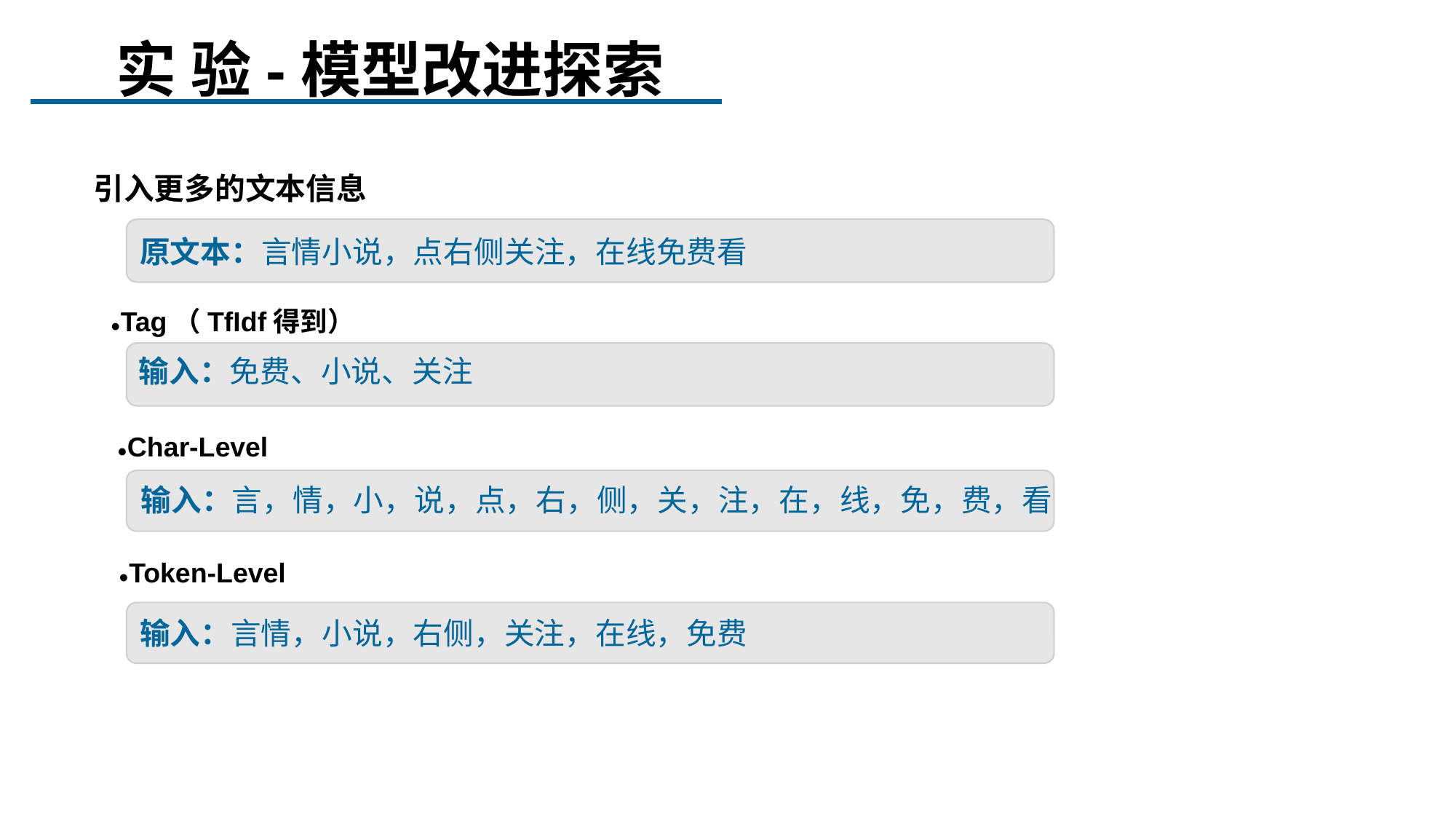

实 验-模型改进探索
引入更多的文本信息

原文本：言情小说，点右侧关注，在线免费看
●Tag（TfIdf得到）

输入：免费、小说、关注
●Char-Level

输入：言，情，小，说，点，右，侧，关，注，在，线，免，费，看
●Token-Level

输入：言情，小说，右侧，关注，在线，免费